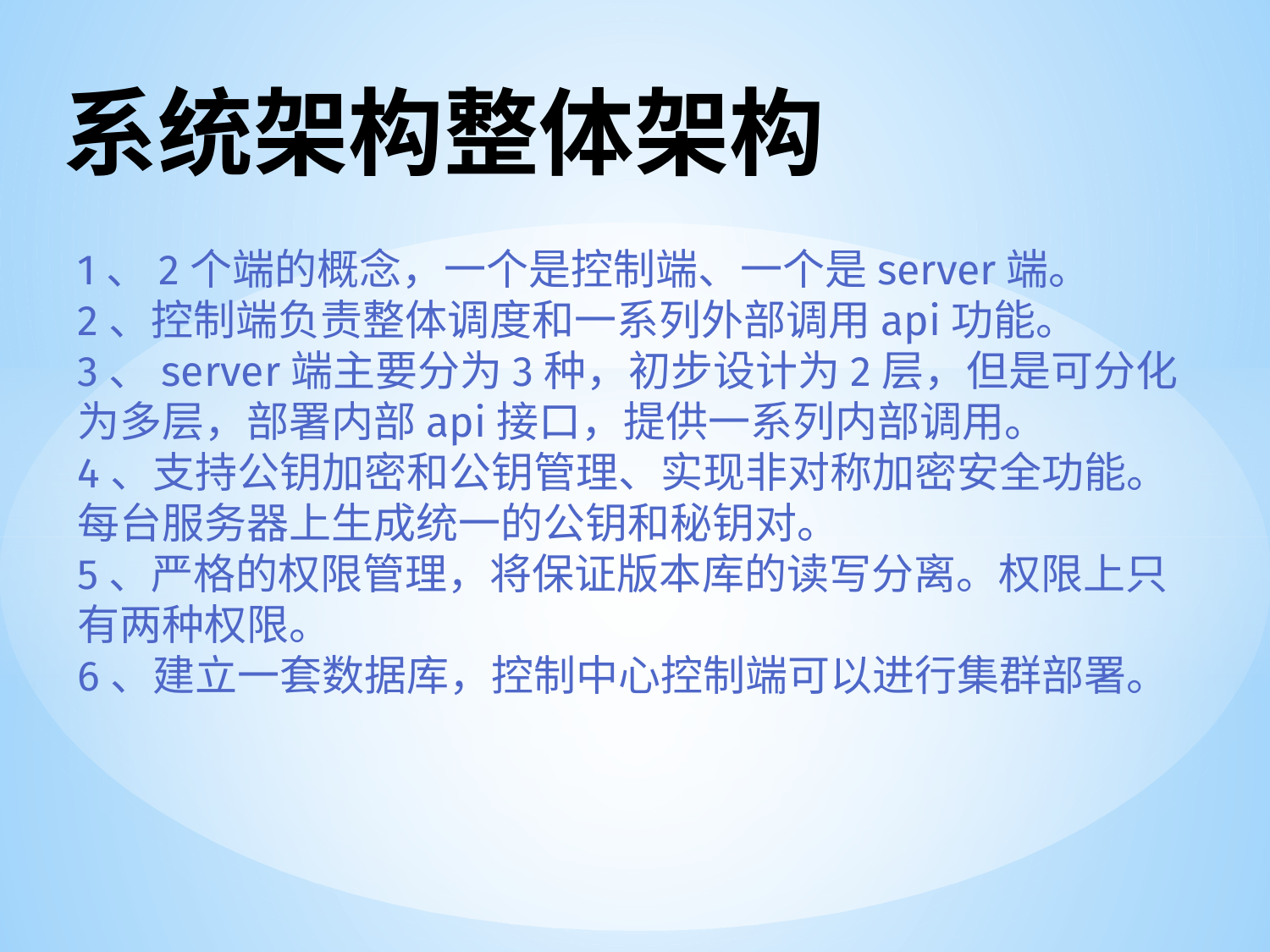

# 系统架构整体架构
1、2个端的概念，一个是控制端、一个是server端。
2、控制端负责整体调度和一系列外部调用api功能。
3、server端主要分为3种，初步设计为2层，但是可分化为多层，部署内部api接口，提供一系列内部调用。
4、支持公钥加密和公钥管理、实现非对称加密安全功能。每台服务器上生成统一的公钥和秘钥对。
5、严格的权限管理，将保证版本库的读写分离。权限上只有两种权限。
6、建立一套数据库，控制中心控制端可以进行集群部署。